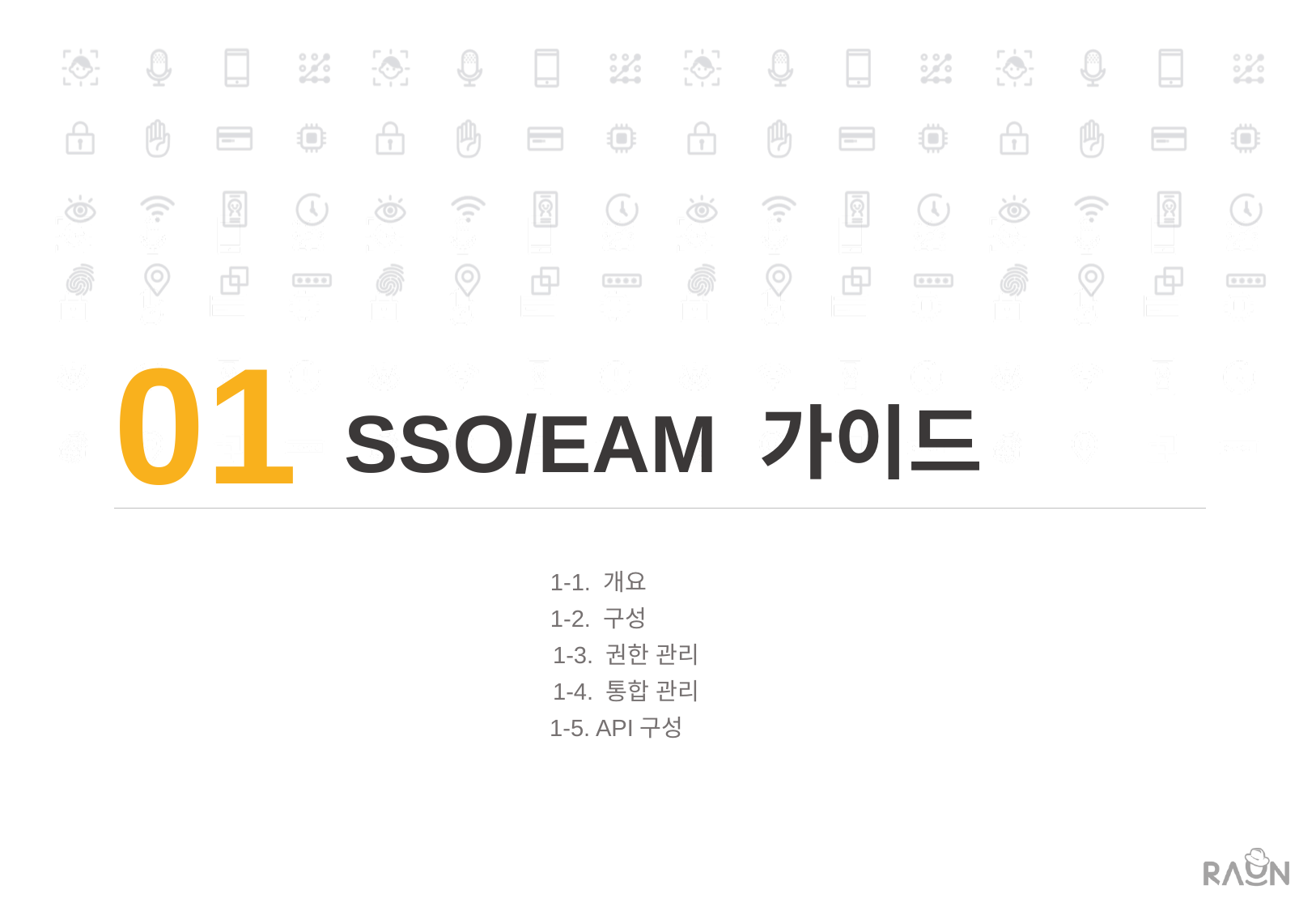

01
SSO/EAM 가이드
1-1. 개요
1-2. 구성
1-3. 권한 관리
1-4. 통합 관리
1-5. API구성